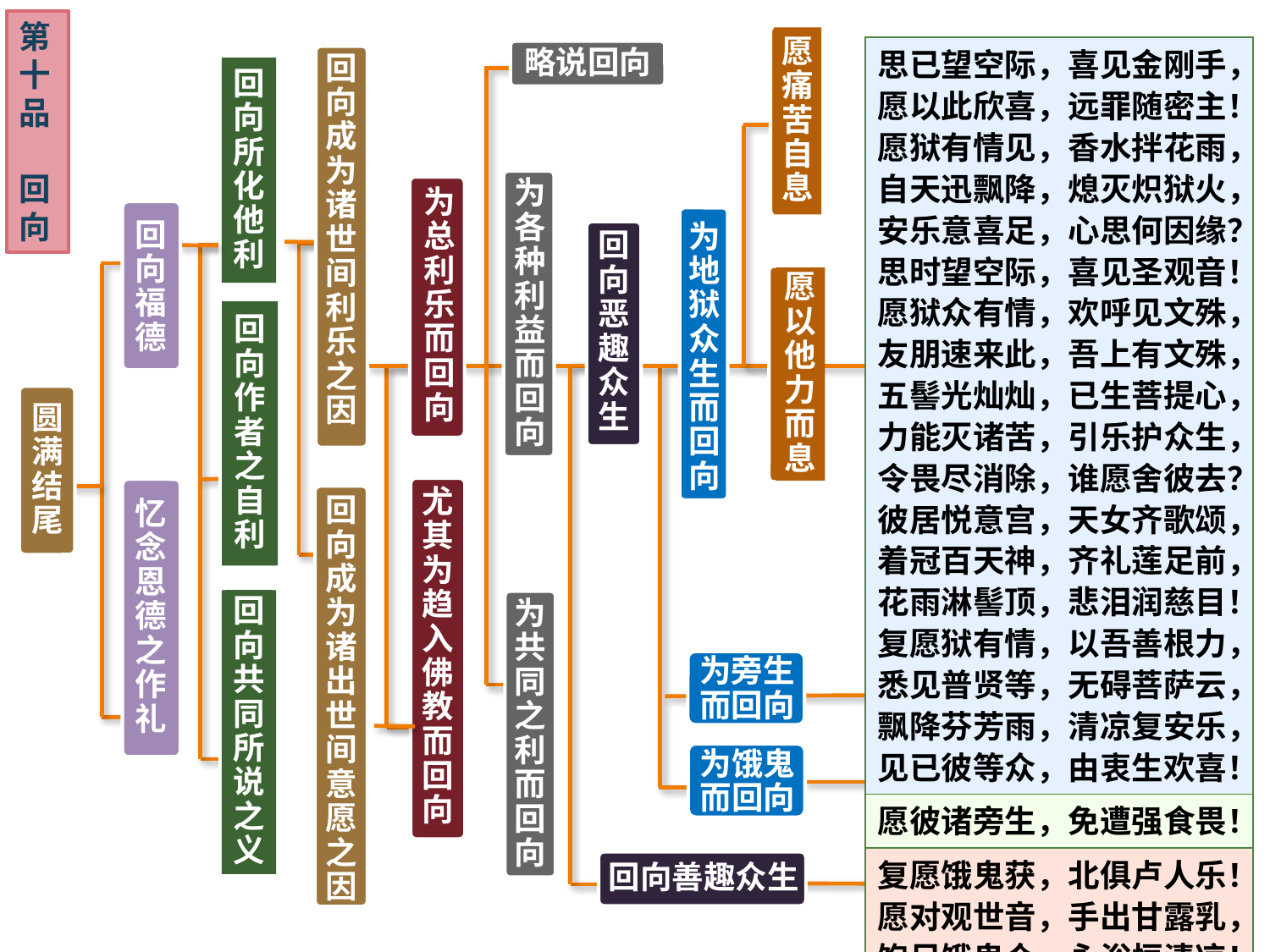

第十品

回向

愿痛苦自息
| 思已望空际，喜见金刚手， 愿以此欣喜，远罪随密主！ 愿狱有情见，香水拌花雨， 自天迅飘降，熄灭炽狱火， 安乐意喜足，心思何因缘？ 思时望空际，喜见圣观音！ 愿狱众有情，欢呼见文殊，友朋速来此，吾上有文殊， 五髻光灿灿，已生菩提心， 力能灭诸苦，引乐护众生， 令畏尽消除，谁愿舍彼去？ 彼居悦意宫，天女齐歌颂， 着冠百天神，齐礼莲足前， 花雨淋髻顶，悲泪润慈目！ 复愿狱有情，以吾善根力， 悉见普贤等，无碍菩萨云， 飘降芬芳雨，清凉复安乐， 见已彼等众，由衷生欢喜！ |
| --- |
| 愿彼诸旁生，免遭强食畏！ |
| 复愿饿鬼获，北俱卢人乐！ 愿对观世音，手出甘露乳，饱足饿鬼众，永浴恒清凉！ |
| 愿盲见形色，聋者常闻声，如彼摩耶女，孕妇产无碍！ |

略说回向

回向成为诸世间利乐之因

回向所化他利

为各种利益而回向
为总利乐而回向

回向福德

为地狱众生而回向

回向恶趣众生

愿以他力而息

回向作者之自利

圆满结尾
尤其为趋入佛教而回向

忆念恩德之作礼

回向成为诸出世间意愿之因

回向共同所说之义

为共同之利而回向

为旁生而回向

为饿鬼而回向

回向善趣众生